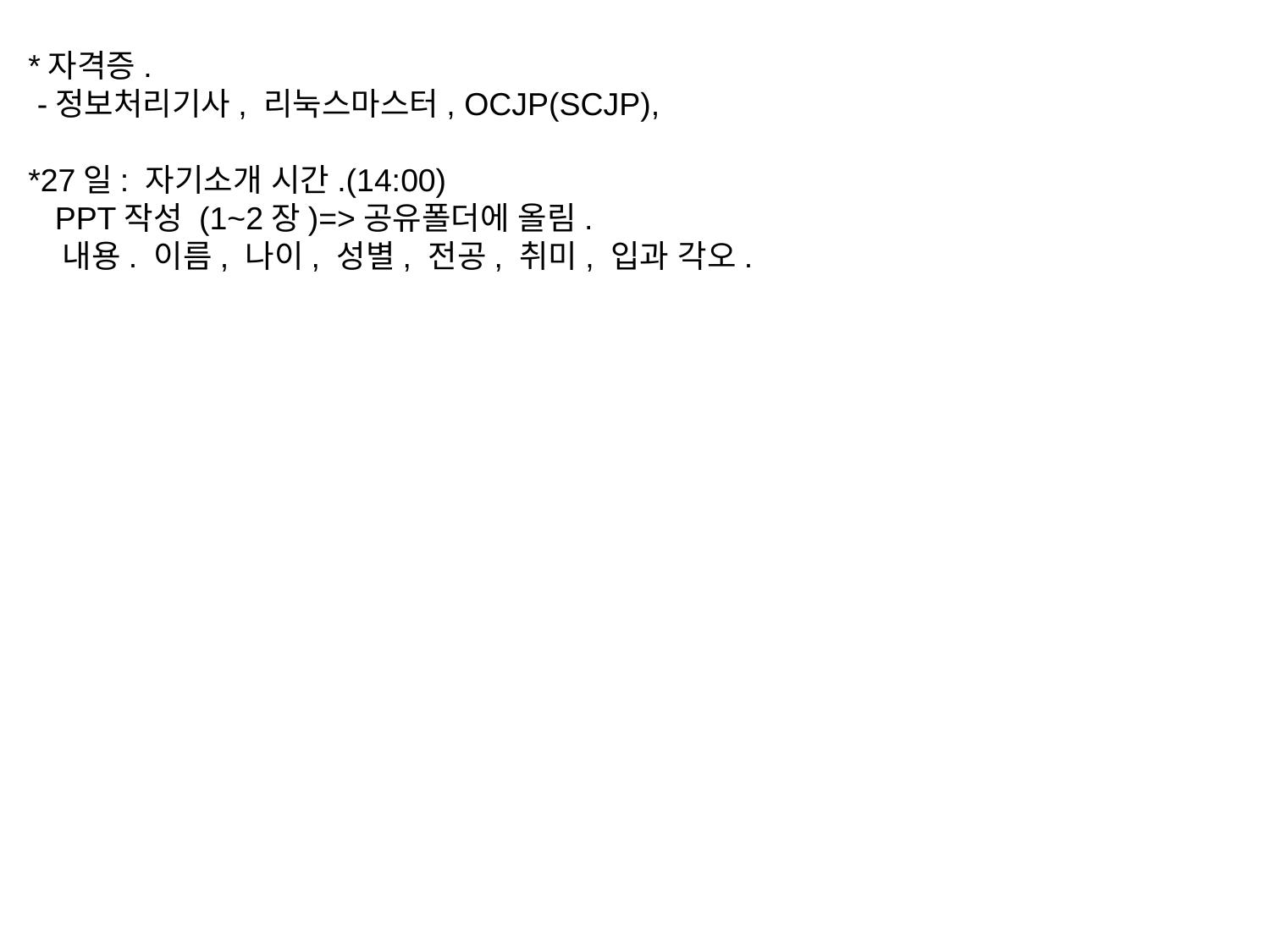

*자격증.
 -정보처리기사, 리눅스마스터, OCJP(SCJP),

*27일: 자기소개 시간.(14:00)
   PPT작성 (1~2장)=>공유폴더에 올림.
   내용. 이름, 나이, 성별, 전공, 취미, 입과 각오.